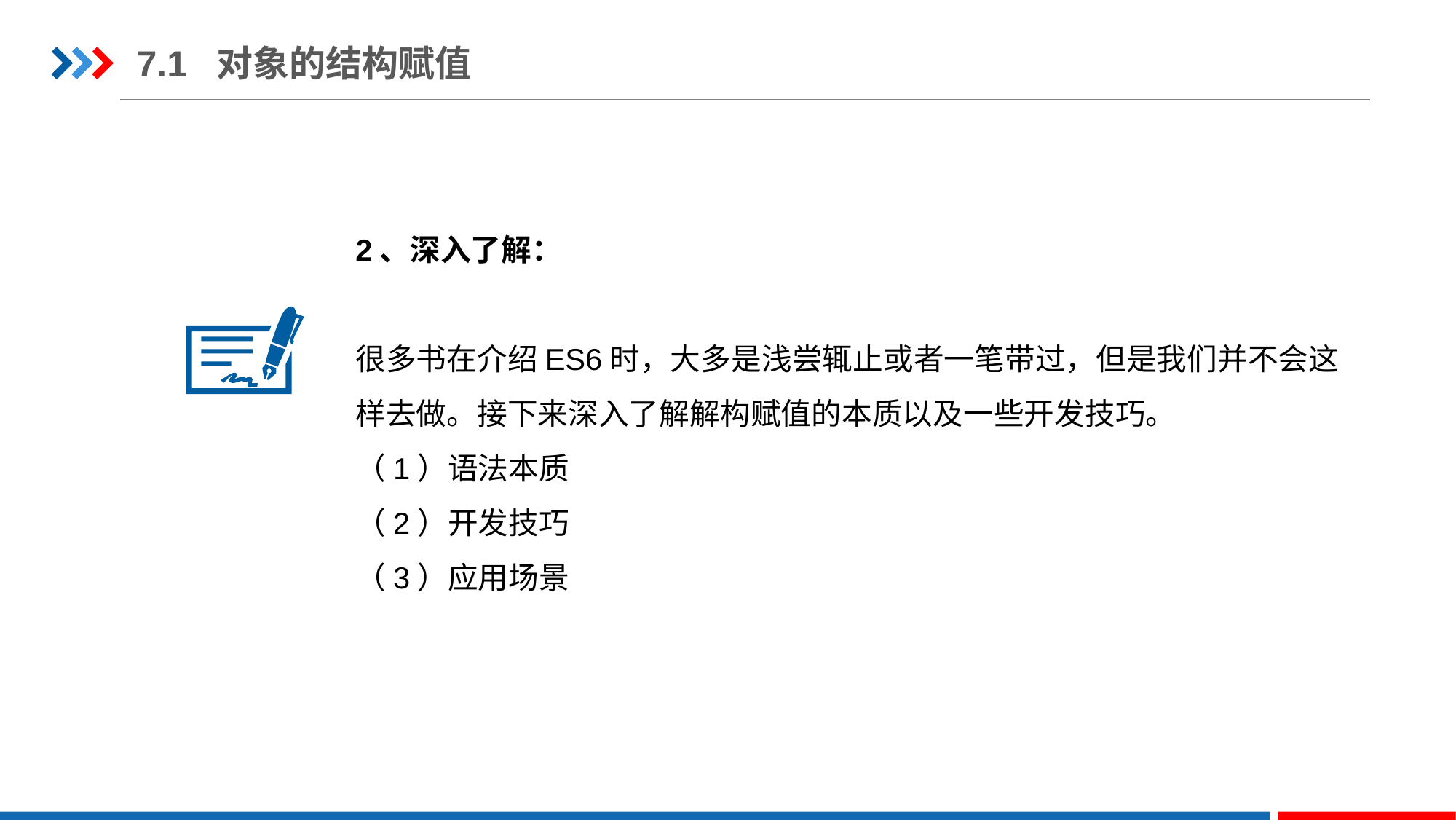

7.1  对象的结构赋值
2、深入了解：

很多书在介绍ES6时，大多是浅尝辄止或者一笔带过，但是我们并不会这样去做。接下来深入了解解构赋值的本质以及一些开发技巧。
（1）语法本质
（2）开发技巧
（3）应用场景